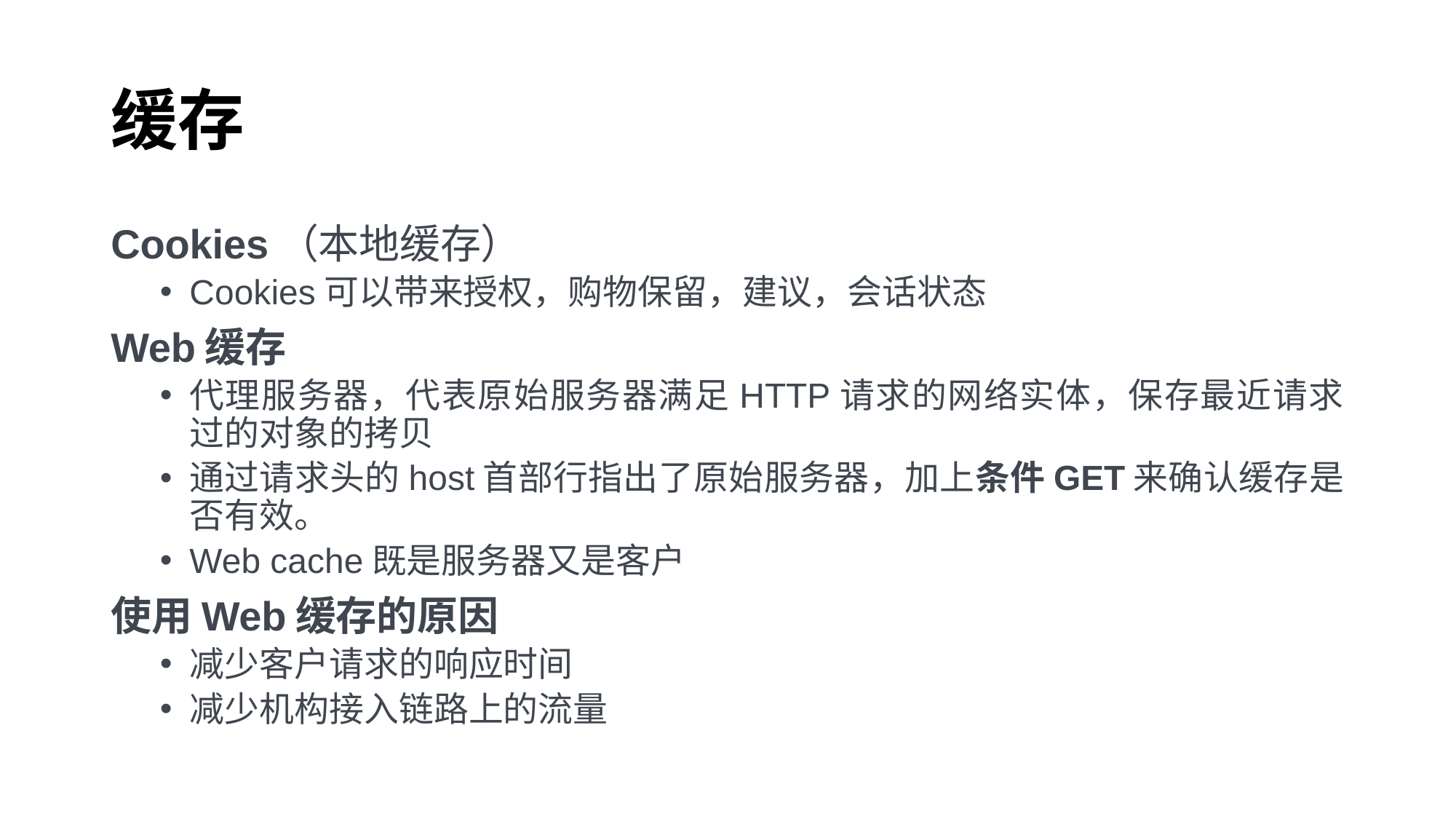

# 缓存
Cookies（本地缓存）
Cookies可以带来授权，购物保留，建议，会话状态
Web缓存
代理服务器，代表原始服务器满足HTTP请求的网络实体，保存最近请求过的对象的拷贝
通过请求头的host首部行指出了原始服务器，加上条件GET来确认缓存是否有效。
Web cache既是服务器又是客户
使用Web缓存的原因
减少客户请求的响应时间
减少机构接入链路上的流量